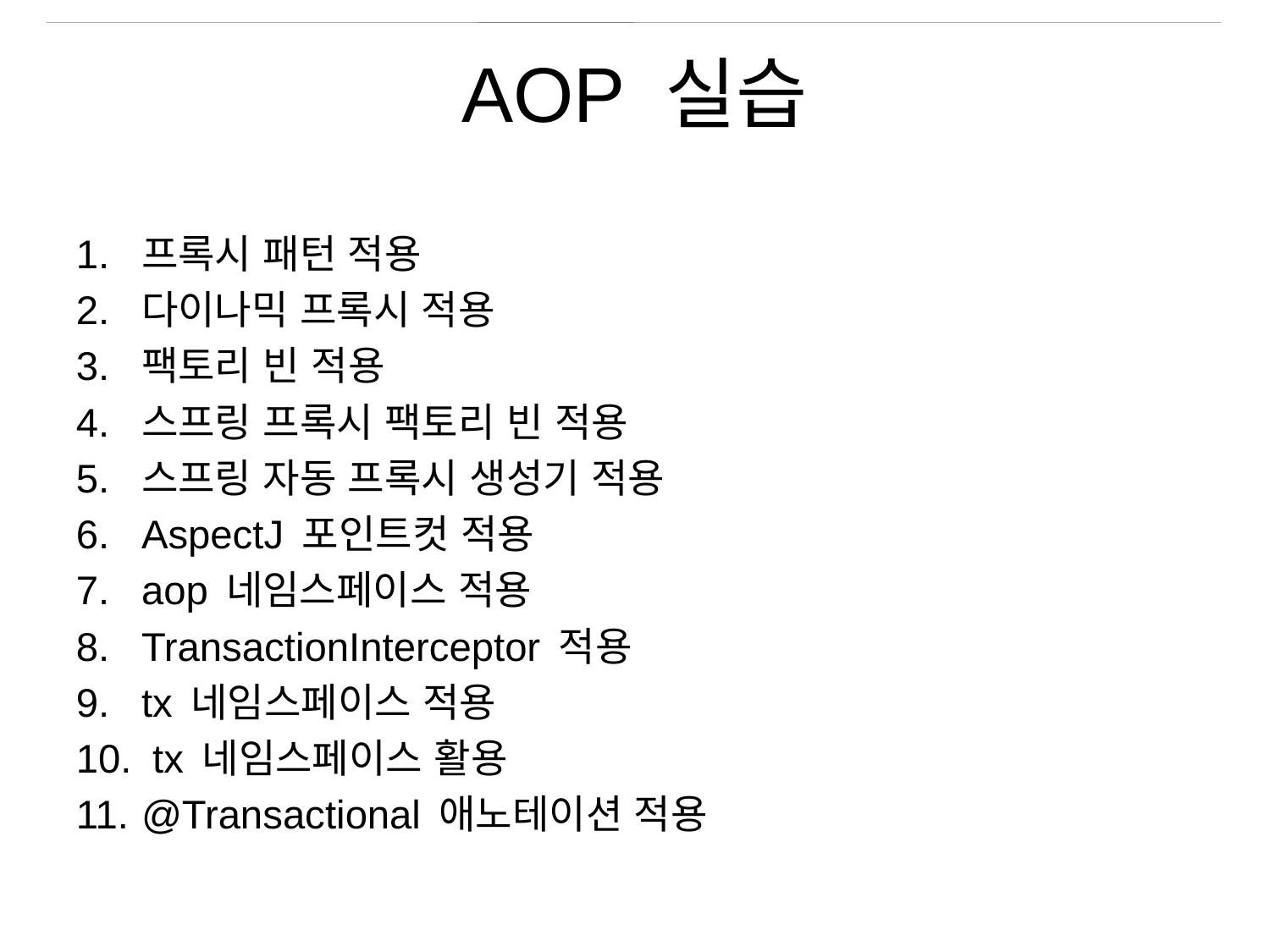

# AOP 실습
프록시 패턴 적용
다이나믹 프록시 적용
팩토리 빈 적용
스프링 프록시 팩토리 빈 적용
스프링 자동 프록시 생성기 적용
AspectJ 포인트컷 적용
aop 네임스페이스 적용
TransactionInterceptor 적용
tx 네임스페이스 적용
 tx 네임스페이스 활용
@Transactional 애노테이션 적용